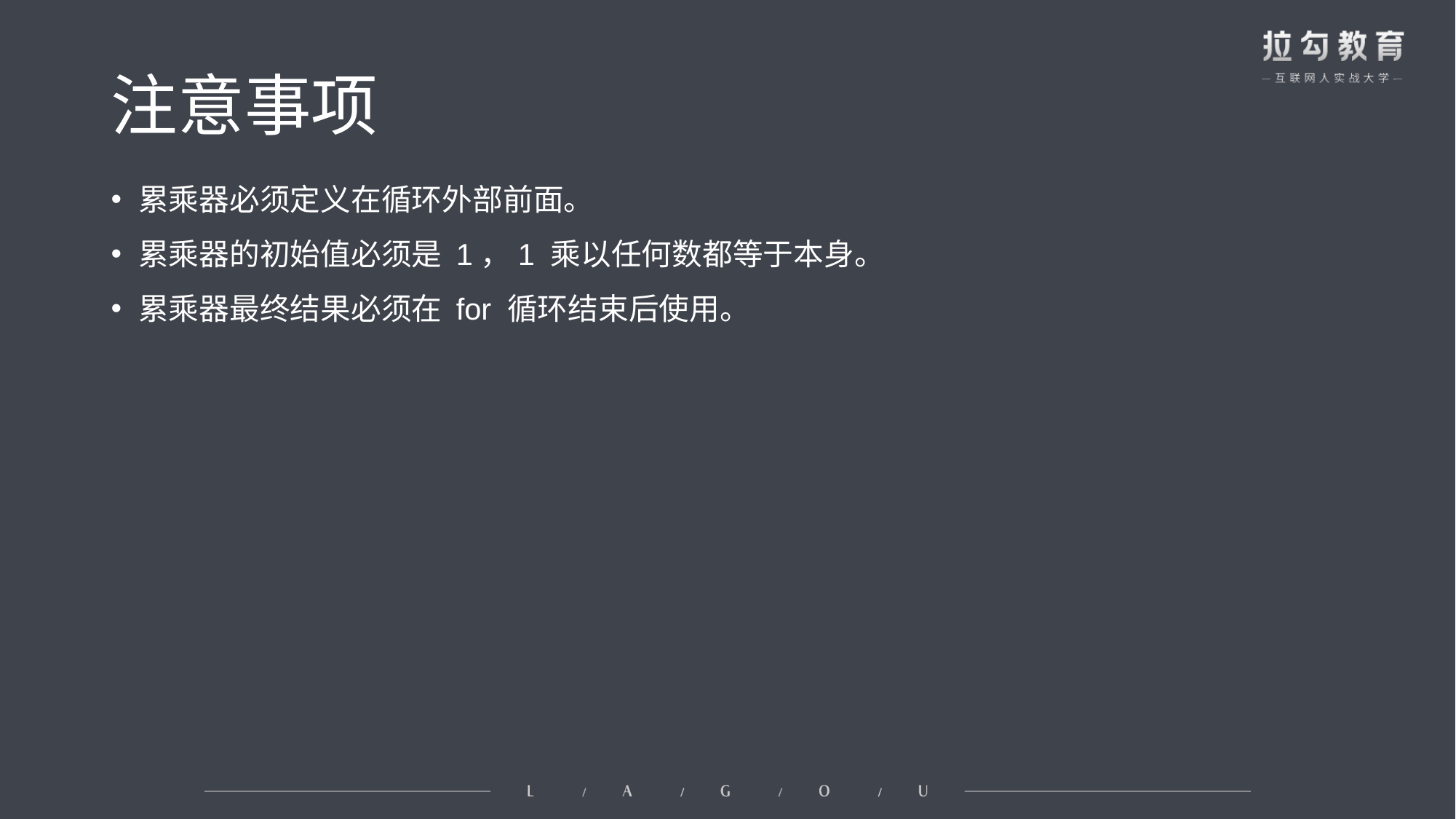

# 注意事项
累乘器必须定义在循环外部前面。
累乘器的初始值必须是 1，1 乘以任何数都等于本身。
累乘器最终结果必须在 for 循环结束后使用。